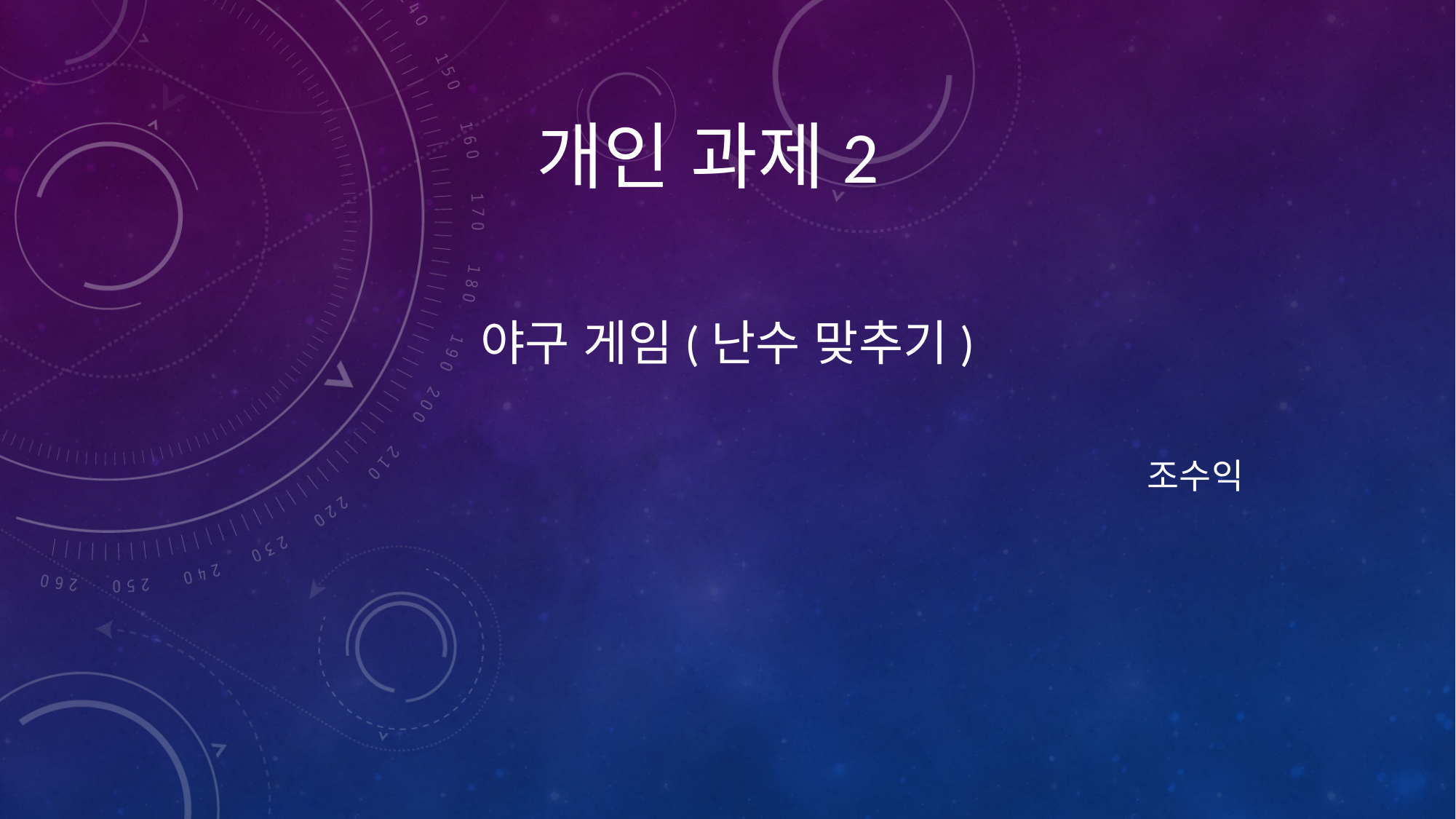

# 개인 과제2
야구 게임(난수 맞추기)
조수익